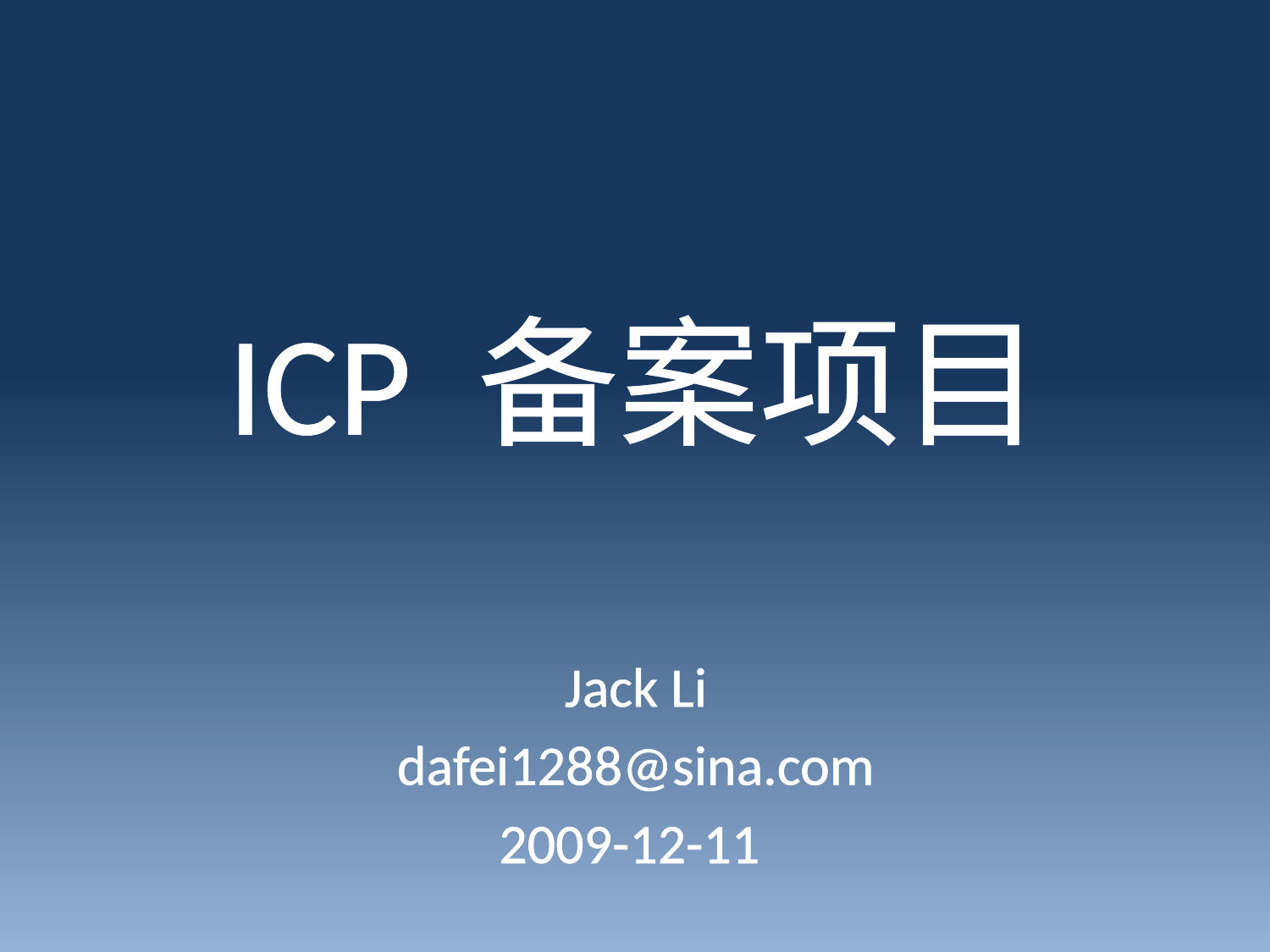

# ICP 备案项目
Jack Li
dafei1288@sina.com
2009-12-11